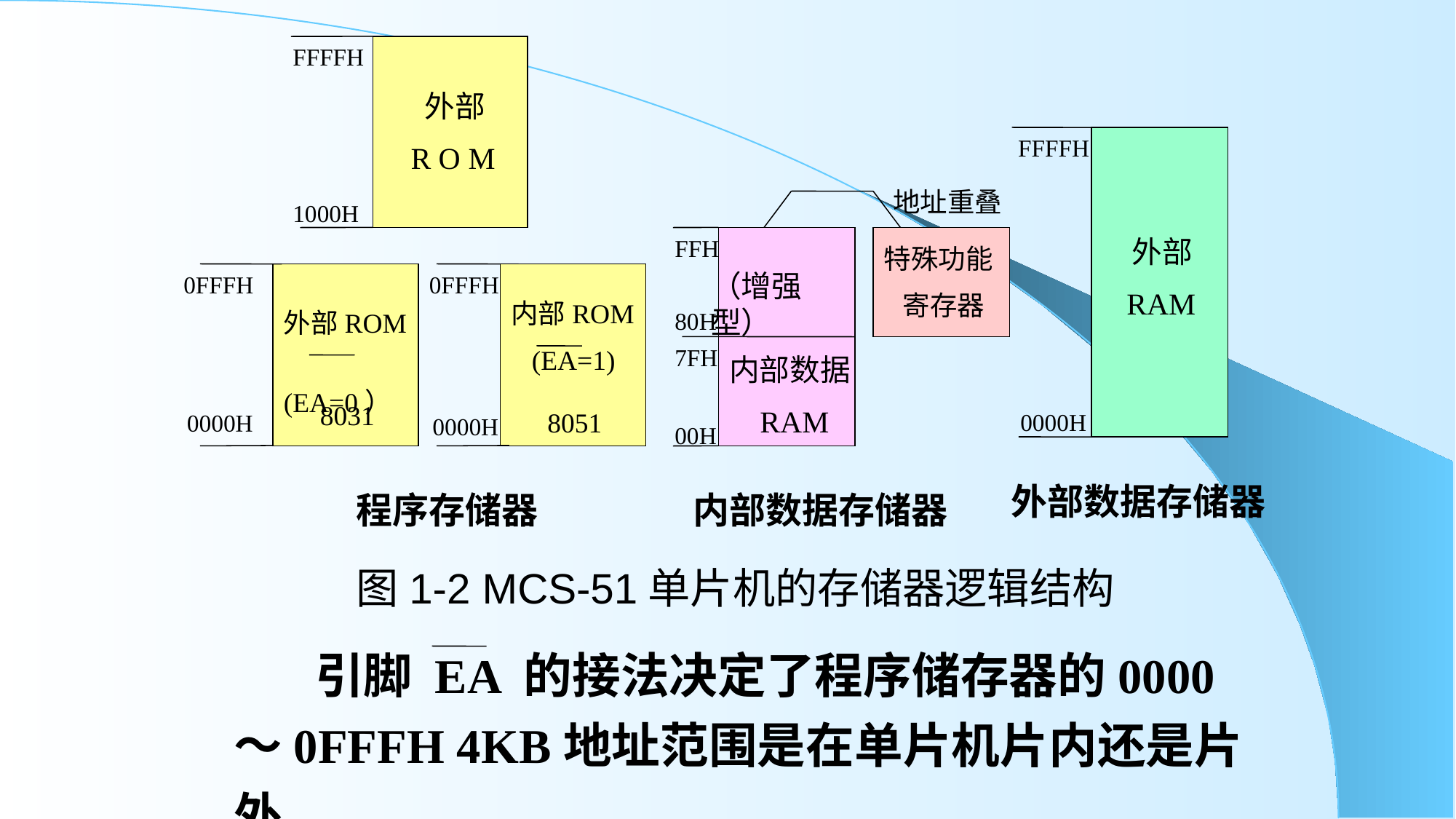

FFFFH

 外部
R O M
FFFFH

地址重叠

1000H

FFH

  外部
  RAM
特殊功能
  寄存器
（增强型）

0FFFH

内部ROM
   (EA=1)
外部ROM
   (EA=0）
80H
7FH

内部数据
    RAM

8031
8051
0000H
H0000
00H

外部数据存储器

程序存储器

内部数据存储器

图1-2 MCS-51单片机的存储器逻辑结构
0FFFH
H0000
          引脚 EA 的接法决定了程序储存器的0000～0FFFH 4KB地址范围是在单片机片内还是片外。